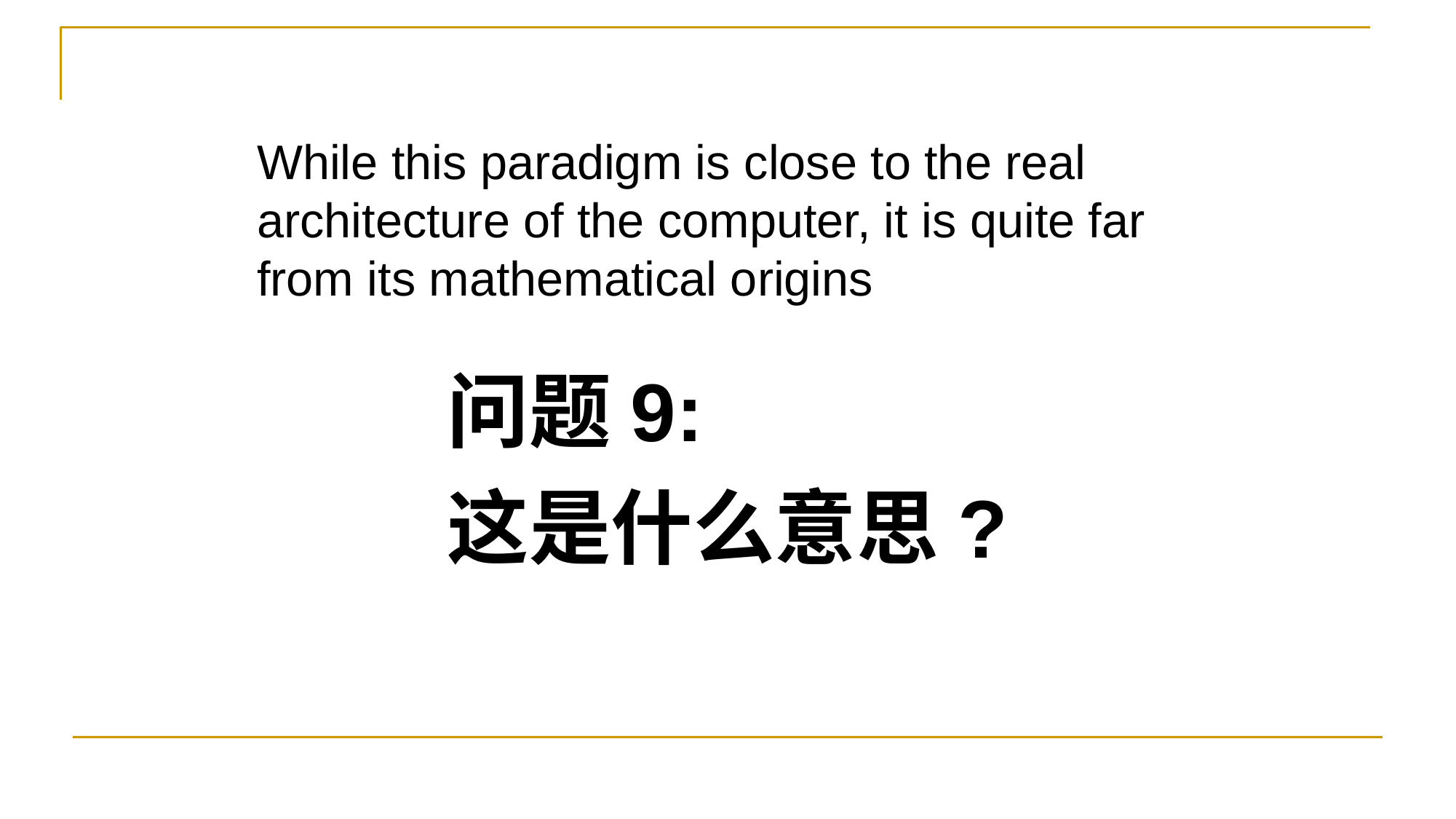

While this paradigm is close to the real architecture of the computer, it is quite far from its mathematical origins

问题9:
这是什么意思?